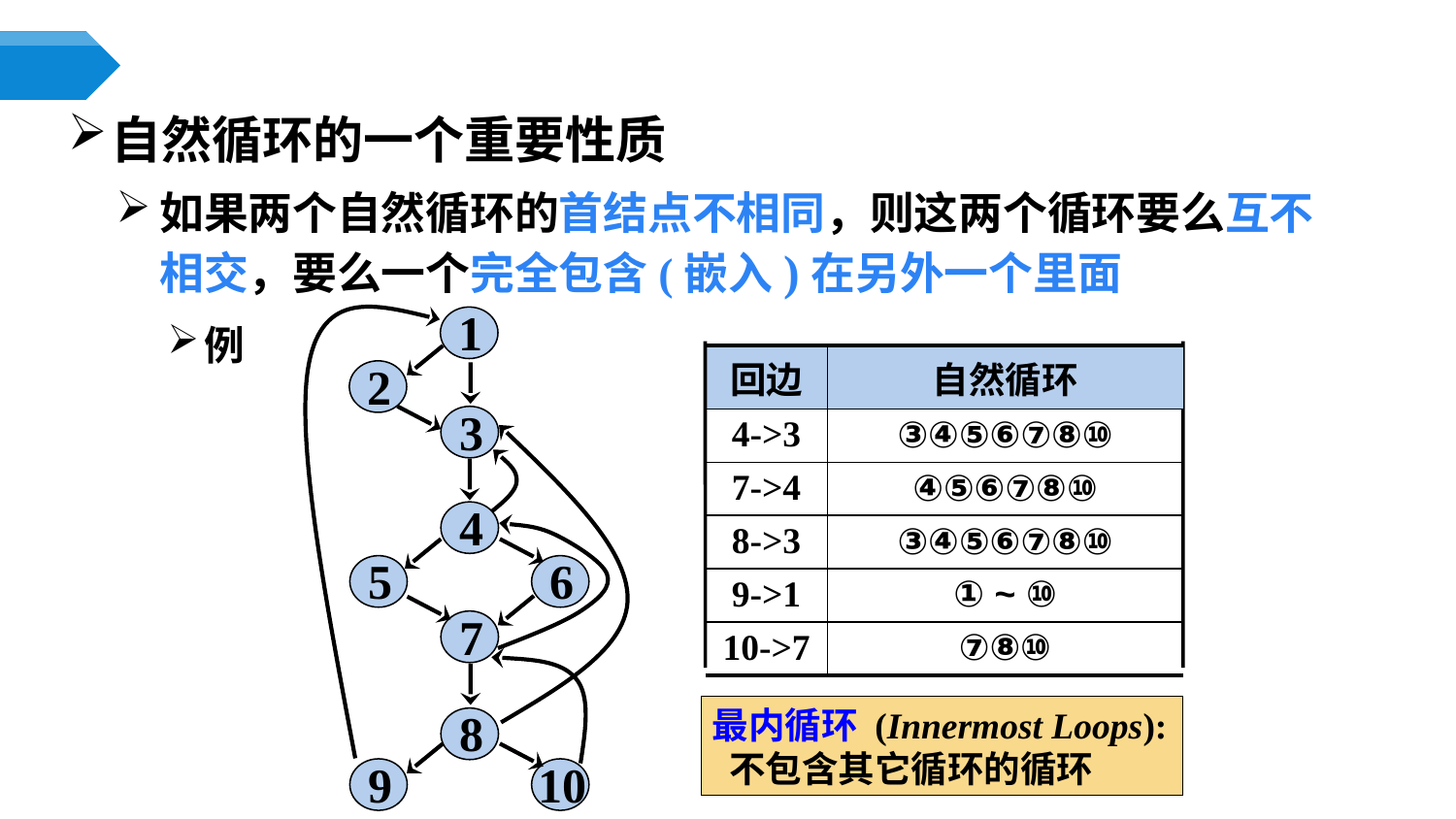

自然循环的一个重要性质
如果两个自然循环的首结点不相同，则这两个循环要么互不相交，要么一个完全包含(嵌入)在另外一个里面
例
1

2

3

4

5
6

7

8

9
10

| 回边 | 自然循环 |
| --- | --- |
| 4->3 | ③④⑤⑥⑦⑧⑩ |
| 7->4 | ④⑤⑥⑦⑧⑩ |
| 8->3 | ③④⑤⑥⑦⑧⑩ |
| 9->1 | ① ~ ⑩ |
| 10->7 | ⑦⑧⑩ |

最内循环 (Innermost Loops):
 不包含其它循环的循环